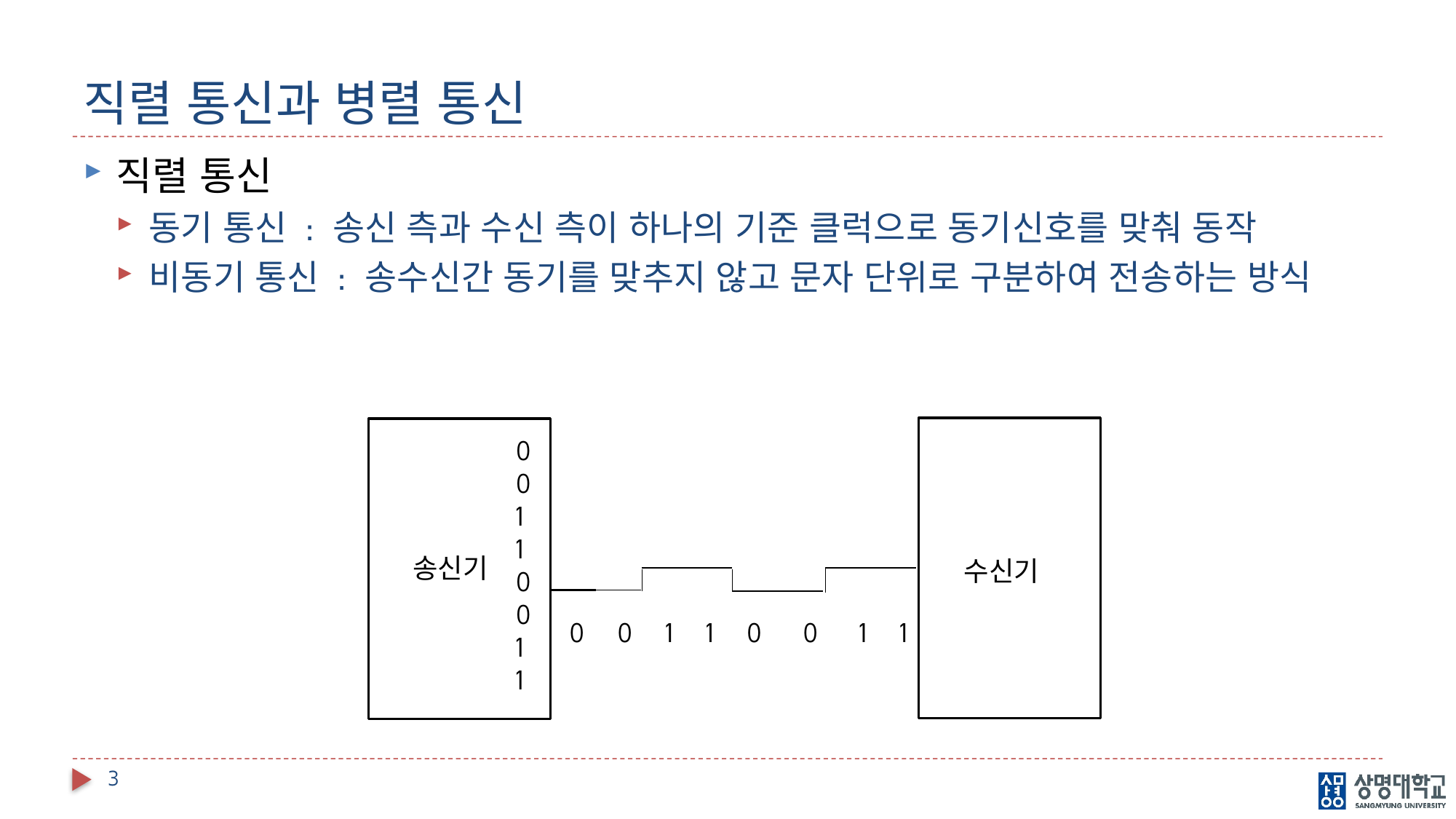

# 직렬 통신과 병렬 통신

직렬 통신
동기 통신 : 송신 측과 수신 측이 하나의 기준 클럭으로 동기신호를 맞춰 동작
비동기 통신 : 송수신간 동기를 맞추지 않고 문자 단위로 구분하여 전송하는 방식

0
0
1
1
0011
송신기
수신기
 0    0    1    1    0     0     1    1
3